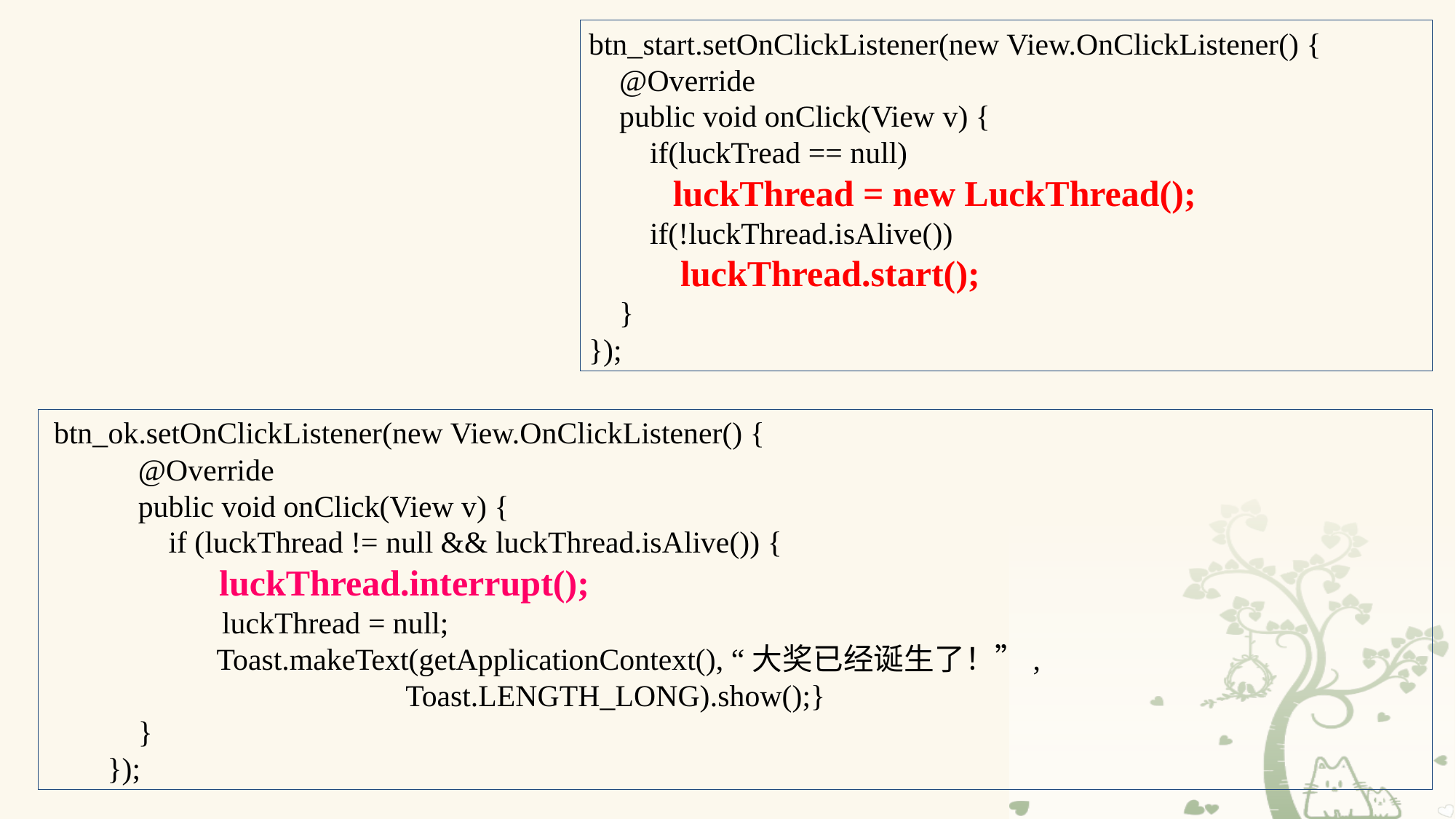

btn_start.setOnClickListener(new View.OnClickListener() {
    @Override
    public void onClick(View v) {
        if(luckTread == null)
           luckThread = new LuckThread();
        if(!luckThread.isAlive())
            luckThread.start();
    }
});
（4）启动子线程开始抽奖，抽奖结束后销毁子线程。通过按钮“开始抽奖”启动子线程，通过按钮“大奖揭晓”将线程终止。
 btn_ok.setOnClickListener(new View.OnClickListener() {
            @Override
            public void onClick(View v) {
                if (luckThread != null && luckThread.isAlive()) {
                   luckThread.interrupt();
                       luckThread = null;
	        Toast.makeText(getApplicationContext(), “大奖已经诞生了！”,
                                               Toast.LENGTH_LONG).show();}
            }
        });